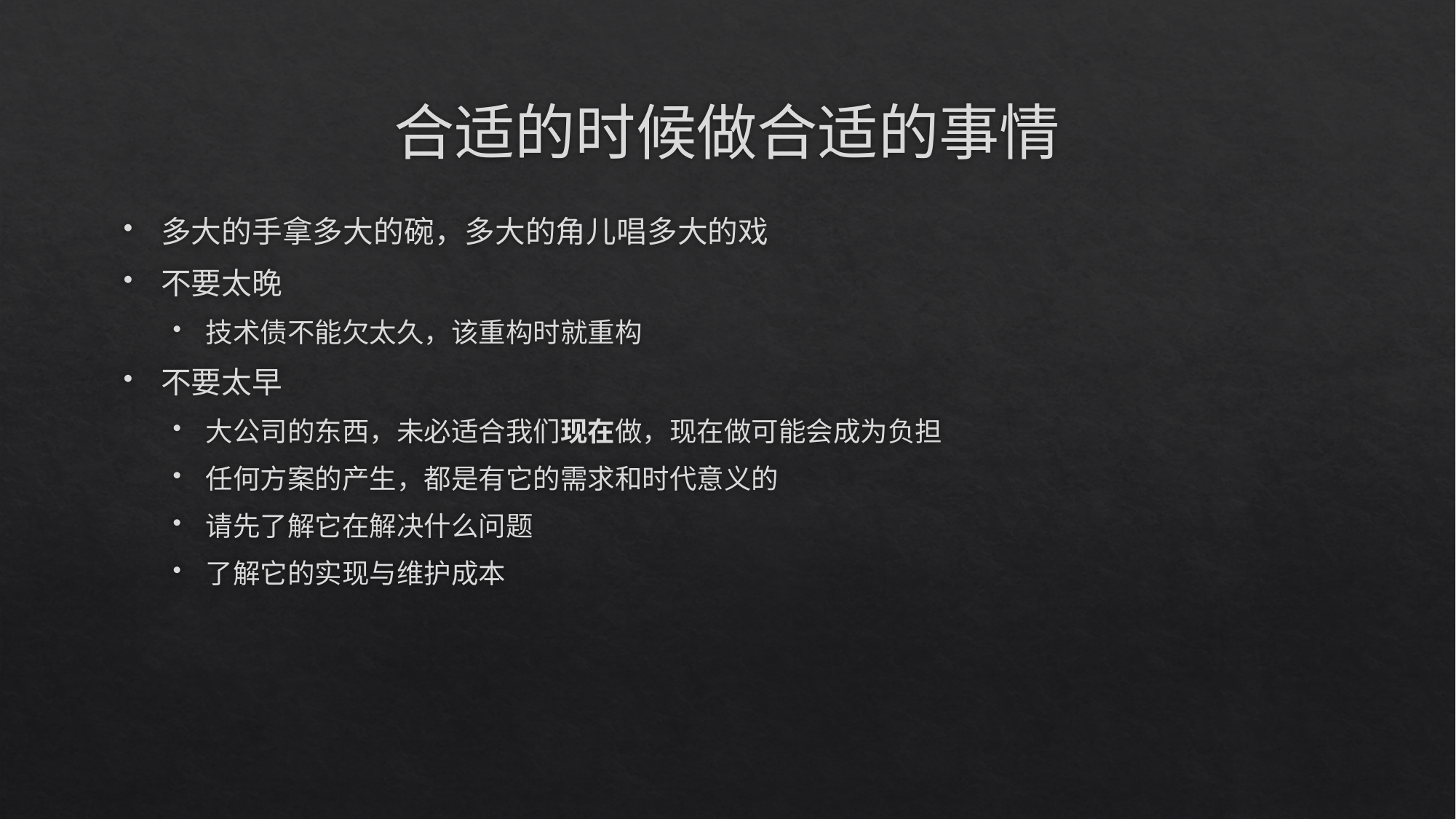

# 合适的时候做合适的事情
多大的手拿多大的碗，多大的角儿唱多大的戏
不要太晚
技术债不能欠太久，该重构时就重构
不要太早
大公司的东西，未必适合我们现在做，现在做可能会成为负担
任何方案的产生，都是有它的需求和时代意义的
请先了解它在解决什么问题
了解它的实现与维护成本